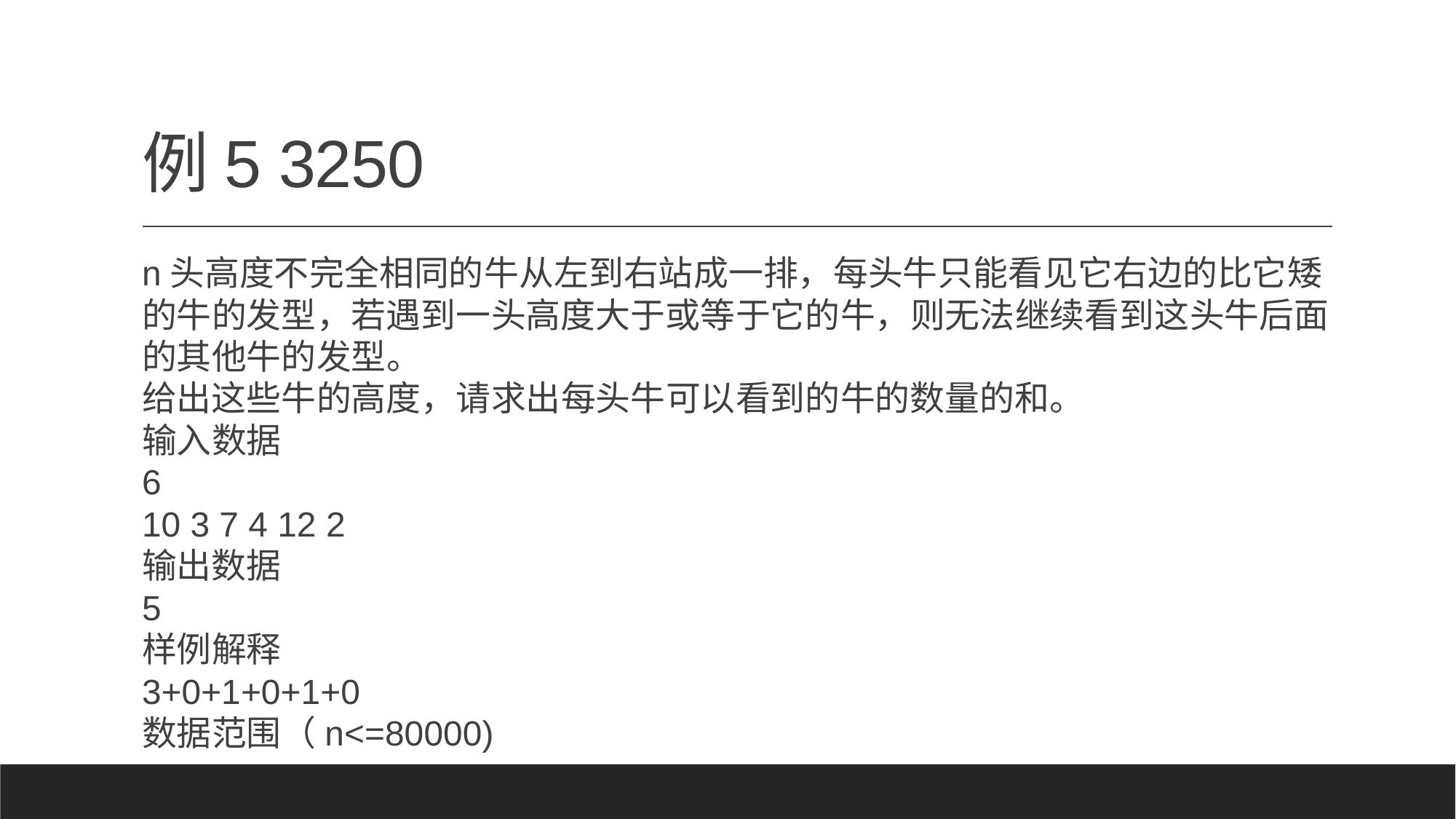

# 例5 3250
n头高度不完全相同的牛从左到右站成一排，每头牛只能看见它右边的比它矮的牛的发型，若遇到一头高度大于或等于它的牛，则无法继续看到这头牛后面的其他牛的发型。
给出这些牛的高度，请求出每头牛可以看到的牛的数量的和。
输入数据
6
10 3 7 4 12 2
输出数据
5
样例解释
3+0+1+0+1+0
数据范围（n<=80000)